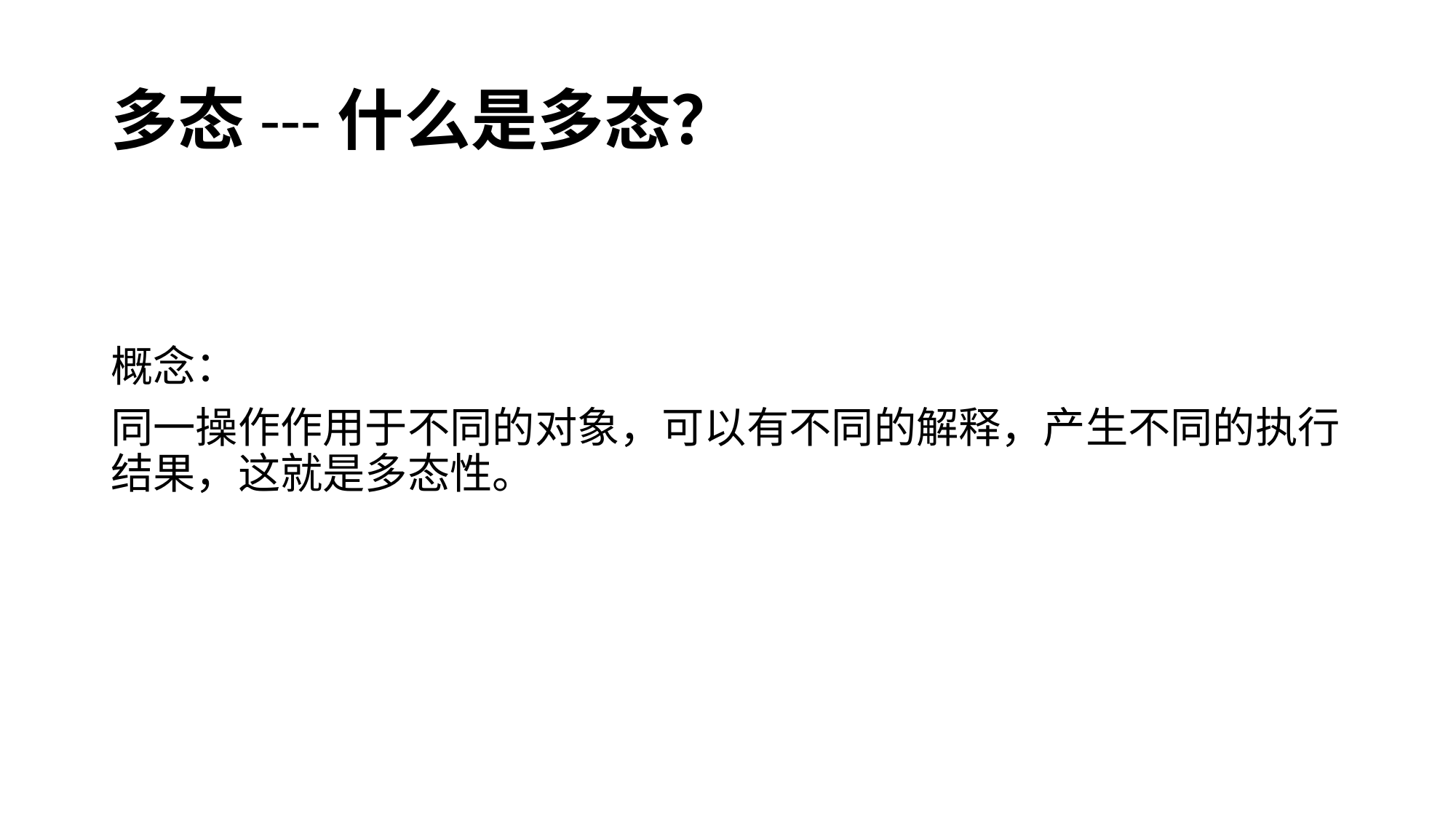

# 多态---什么是多态？
概念：
同一操作作用于不同的对象，可以有不同的解释，产生不同的执行结果，这就是多态性。